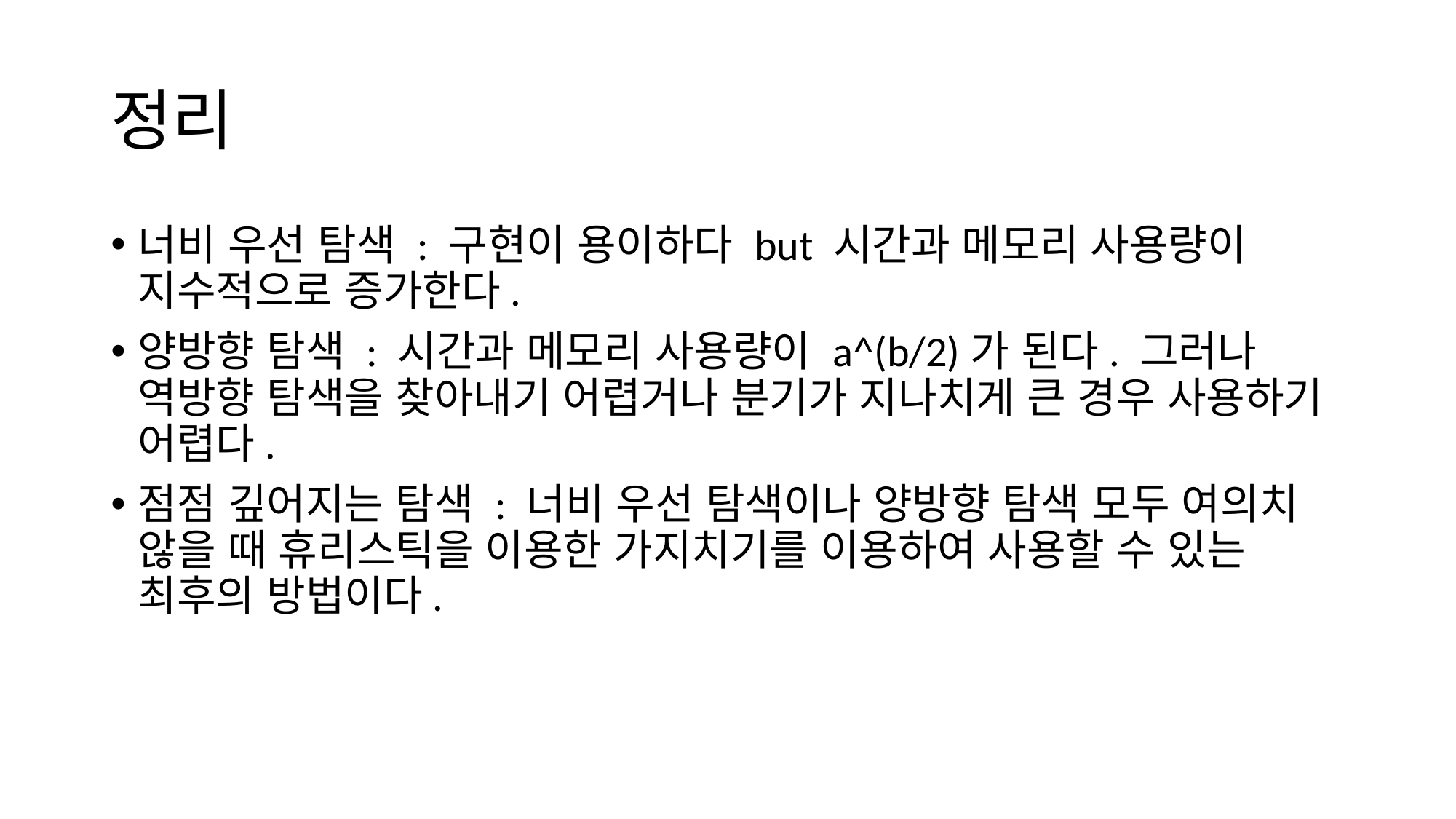

# 정리
너비 우선 탐색 : 구현이 용이하다 but 시간과 메모리 사용량이 지수적으로 증가한다.
양방향 탐색 : 시간과 메모리 사용량이 a^(b/2)가 된다. 그러나 역방향 탐색을 찾아내기 어렵거나 분기가 지나치게 큰 경우 사용하기 어렵다.
점점 깊어지는 탐색 : 너비 우선 탐색이나 양방향 탐색 모두 여의치 않을 때 휴리스틱을 이용한 가지치기를 이용하여 사용할 수 있는 최후의 방법이다.